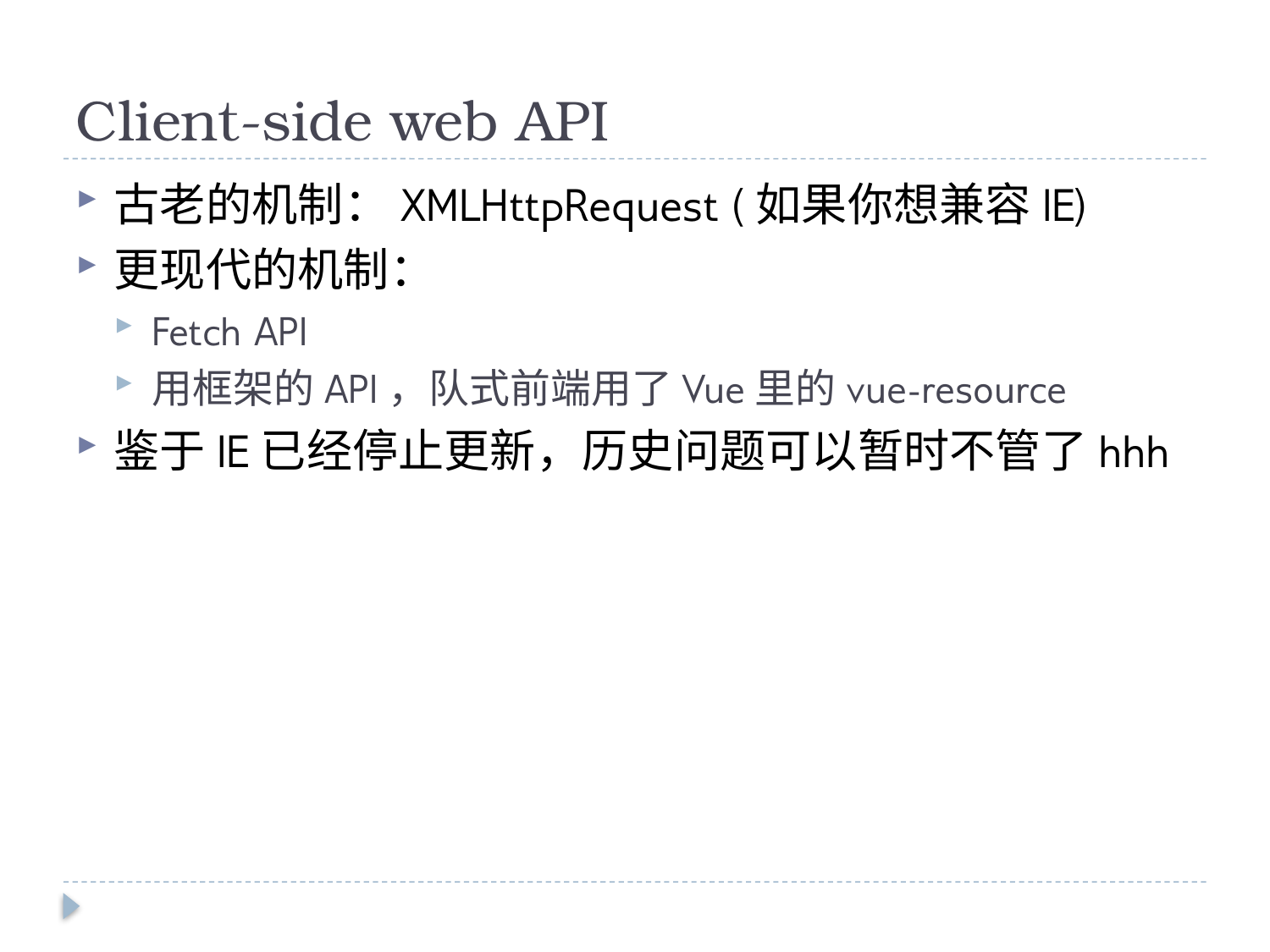

# Client-side web API
古老的机制：XMLHttpRequest (如果你想兼容IE)
更现代的机制：
Fetch API
用框架的API，队式前端用了Vue里的vue-resource
鉴于IE已经停止更新，历史问题可以暂时不管了hhh